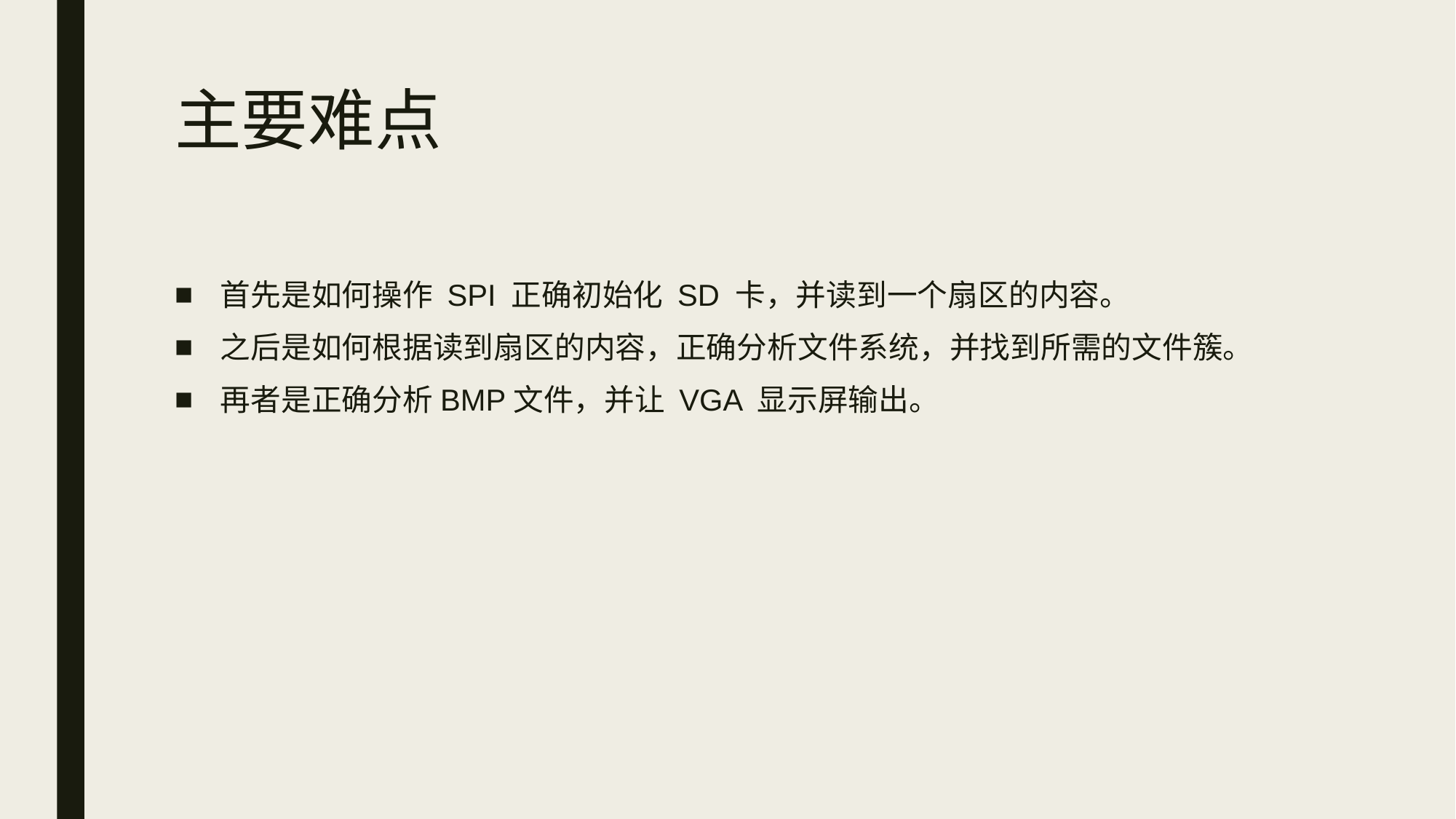

# 主要难点
首先是如何操作 SPI 正确初始化 SD 卡，并读到一个扇区的内容。
之后是如何根据读到扇区的内容，正确分析文件系统，并找到所需的文件簇。
再者是正确分析BMP文件，并让 VGA 显示屏输出。